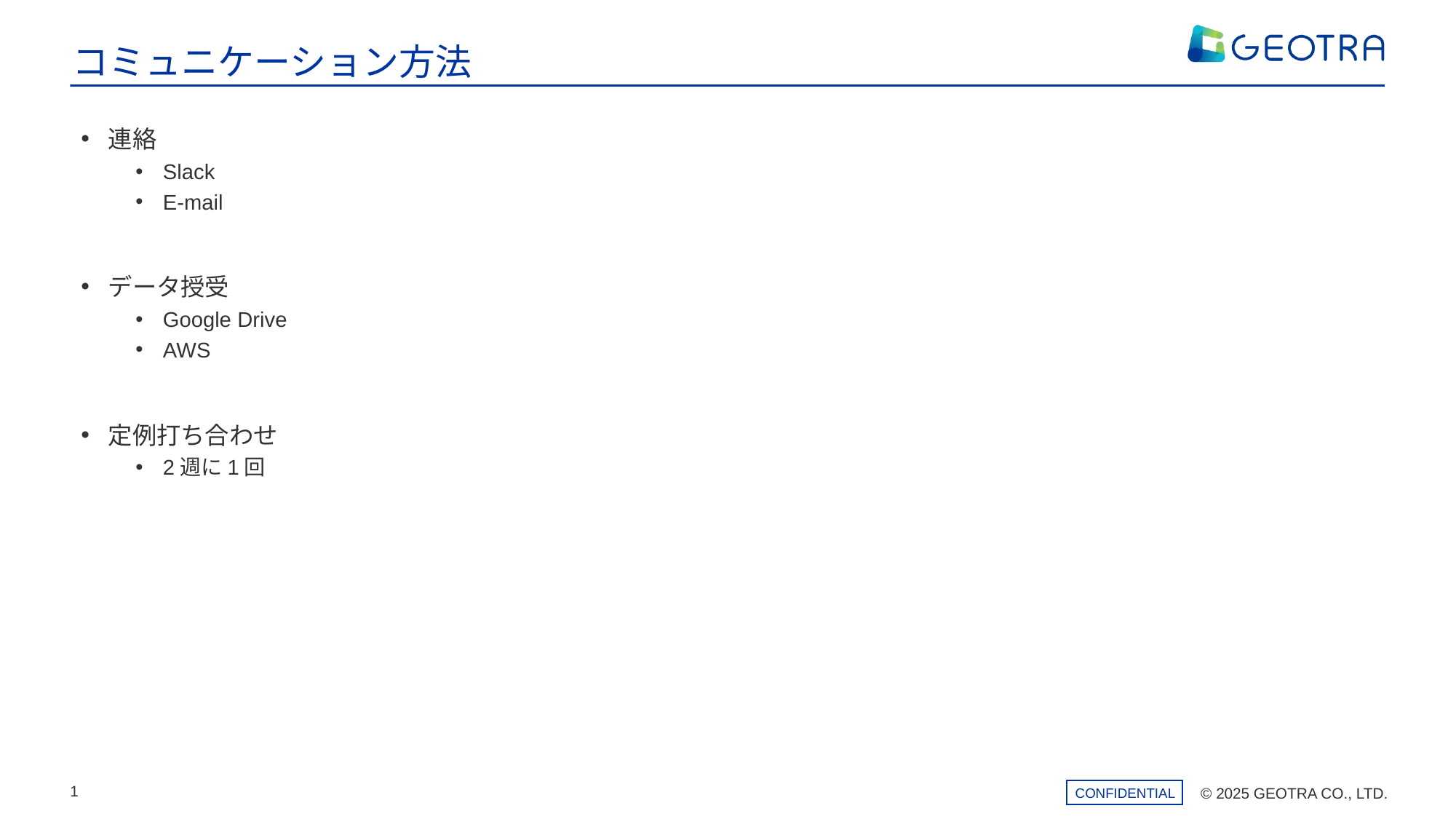

# コミュニケーション方法
連絡
Slack
E-mail

データ授受
Google Drive
AWS

定例打ち合わせ
2週に1回